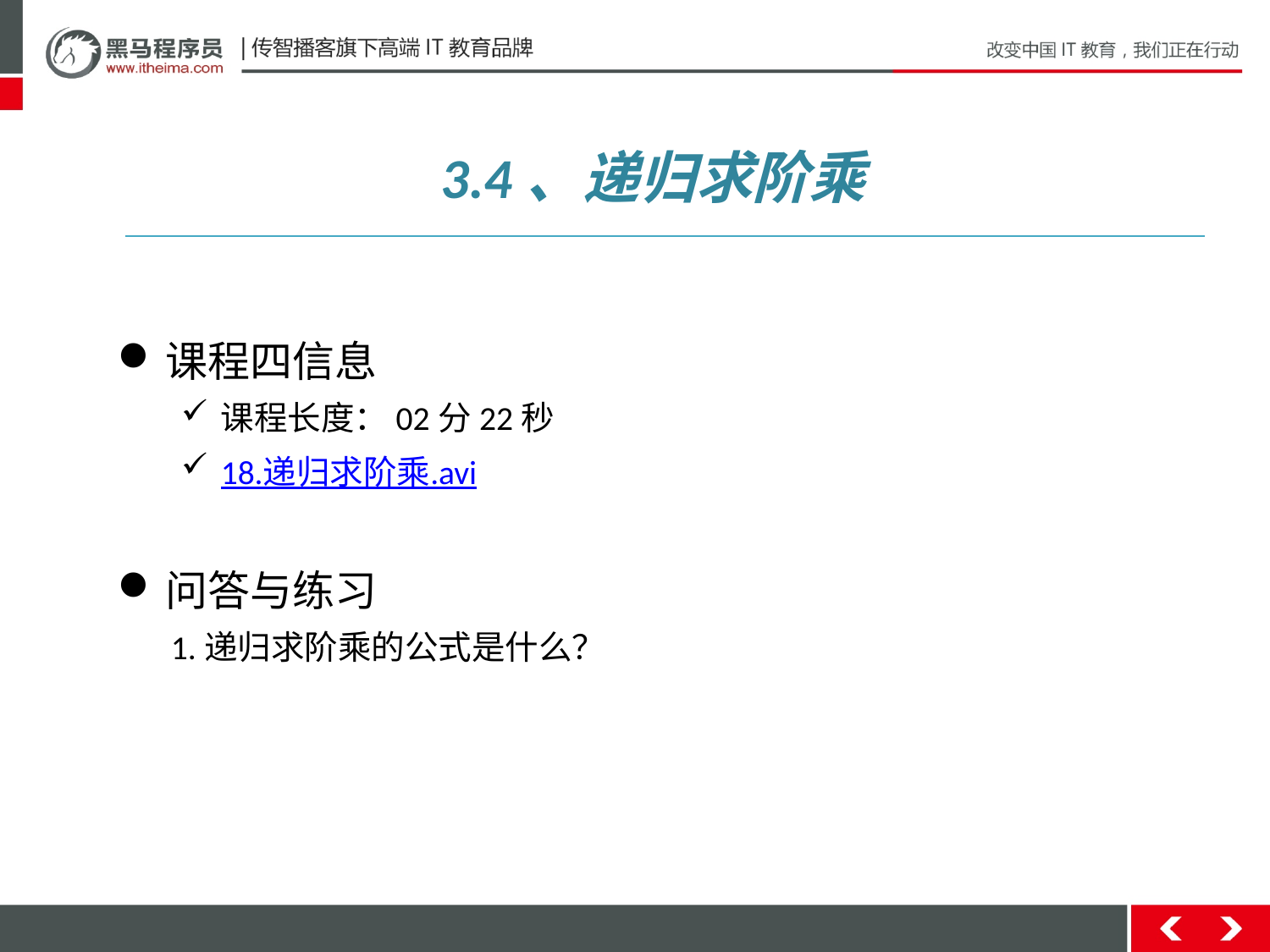

3.4、递归求阶乘

课程四信息
课程长度：02分22秒
18.递归求阶乘.avi

问答与练习
       1.递归求阶乘的公式是什么？